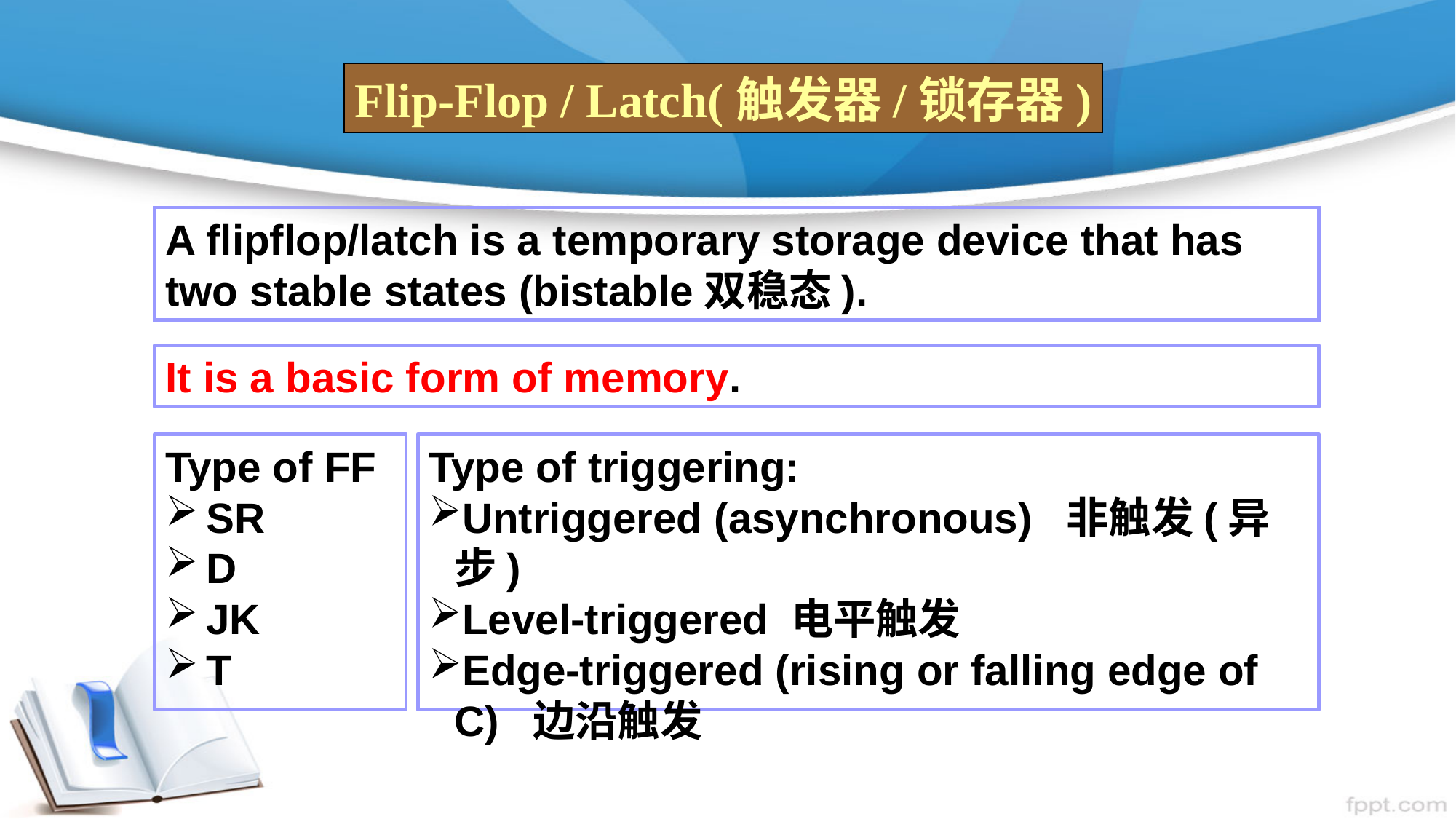

Flip-Flop / Latch(触发器/锁存器)
A flipflop/latch is a temporary storage device that has two stable states (bistable双稳态).
It is a basic form of memory.
Type of FF
SR
D
JK
T
Type of triggering:
Untriggered (asynchronous)  非触发(异步)
Level-triggered 电平触发
Edge-triggered (rising or falling edge of C)  边沿触发